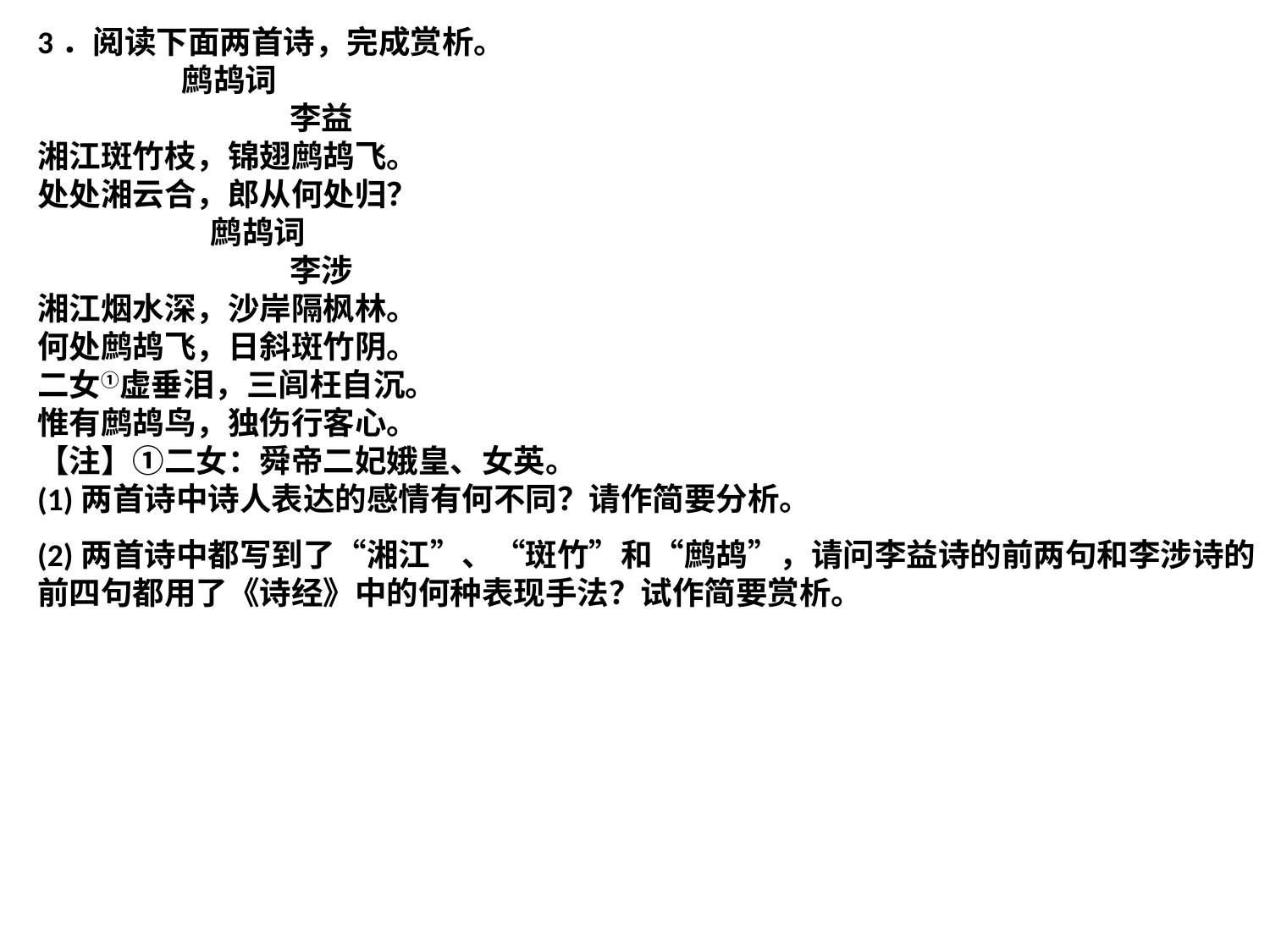

3．阅读下面两首诗，完成赏析。
                   鹧鸪词
                                  李益
湘江斑竹枝，锦翅鹧鸪飞。
处处湘云合，郎从何处归？
                       鹧鸪词
                                  李涉
湘江烟水深，沙岸隔枫林。
何处鹧鸪飞，日斜斑竹阴。
二女①虚垂泪，三闾枉自沉。
惟有鹧鸪鸟，独伤行客心。
【注】①二女：舜帝二妃娥皇、女英。
(1)两首诗中诗人表达的感情有何不同？请作简要分析。
(2)两首诗中都写到了“湘江”、“斑竹”和“鹧鸪”，请问李益诗的前两句和李涉诗的前四句都用了《诗经》中的何种表现手法？试作简要赏析。